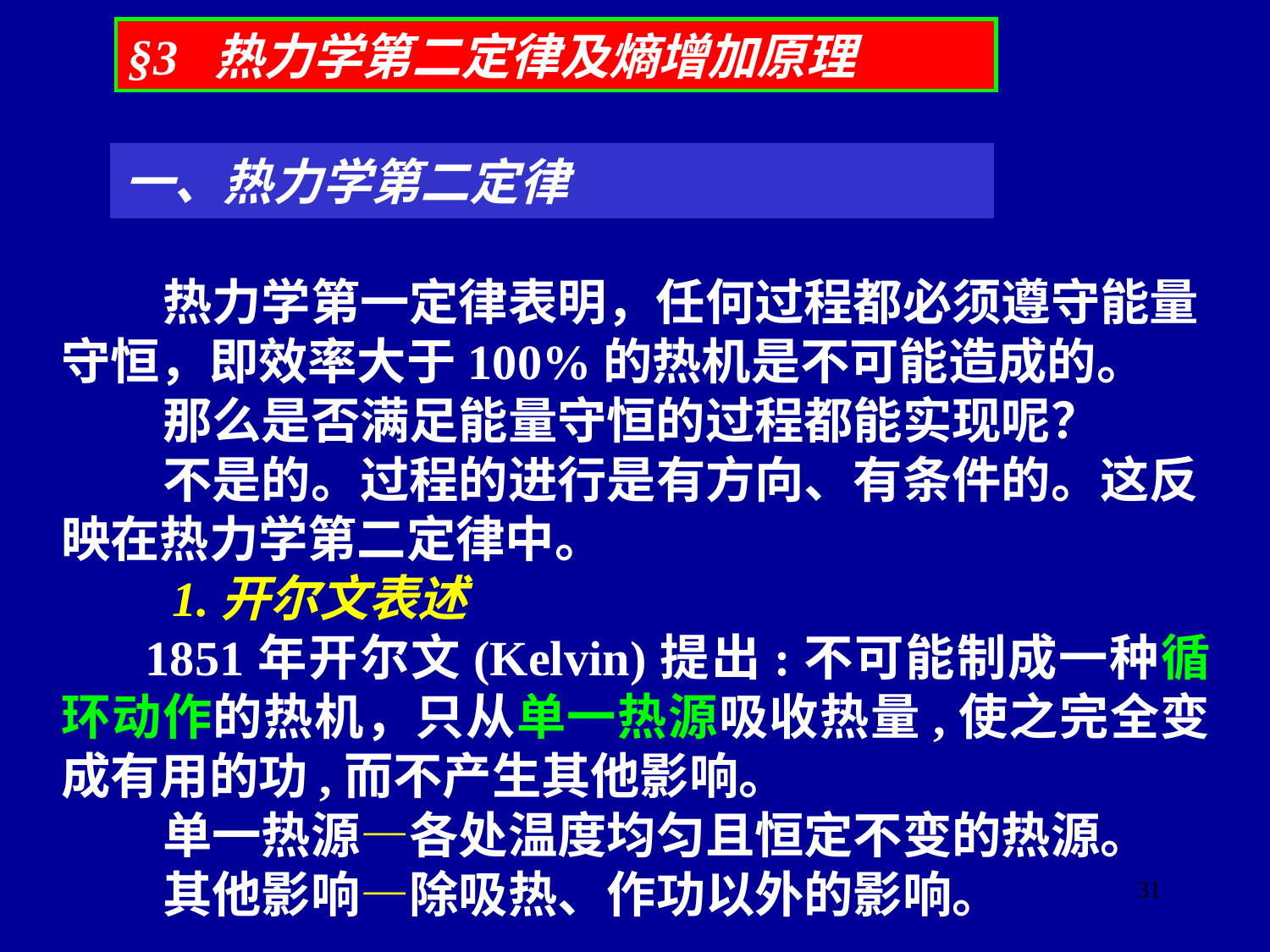

§3  热力学第二定律及熵增加原理
一、热力学第二定律
        热力学第一定律表明，任何过程都必须遵守能量守恒，即效率大于100%的热机是不可能造成的。
        那么是否满足能量守恒的过程都能实现呢？
        不是的。过程的进行是有方向、有条件的。这反映在热力学第二定律中。
         1.开尔文表述
      1851年开尔文(Kelvin)提出:不可能制成一种循环动作的热机，只从单一热源吸收热量,使之完全变成有用的功,而不产生其他影响。
        单一热源—各处温度均匀且恒定不变的热源。
        其他影响—除吸热、作功以外的影响。
31